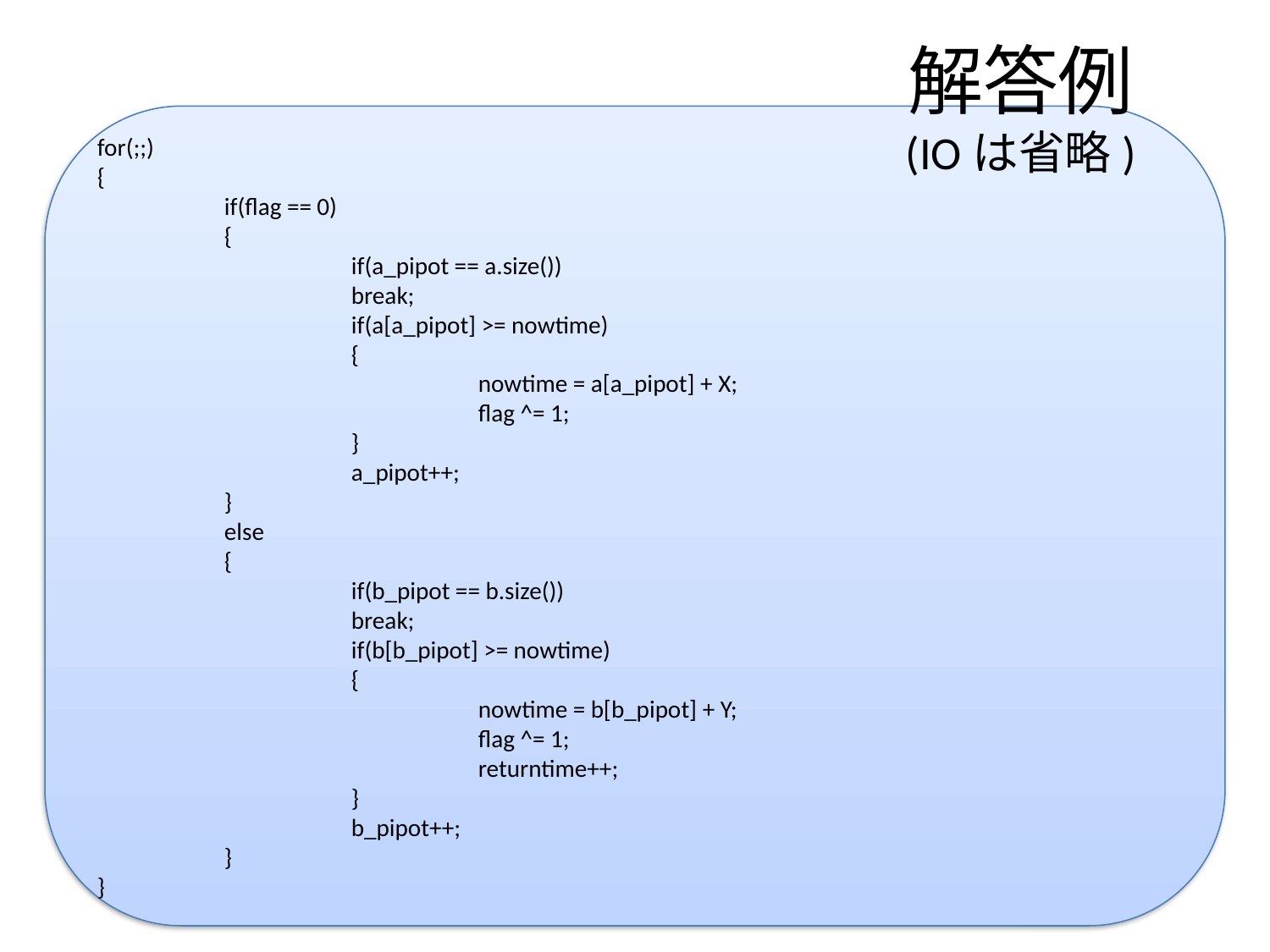

# 解答例 (IOは省略)
for(;;)
{
	if(flag == 0)
	{
		if(a_pipot == a.size())
		break;
		if(a[a_pipot] >= nowtime)
		{
			nowtime = a[a_pipot] + X;
			flag ^= 1;
		}
		a_pipot++;
	}
	else
	{
		if(b_pipot == b.size())
		break;
		if(b[b_pipot] >= nowtime)
		{
			nowtime = b[b_pipot] + Y;
			flag ^= 1;
			returntime++;
		}
		b_pipot++;
	}
}